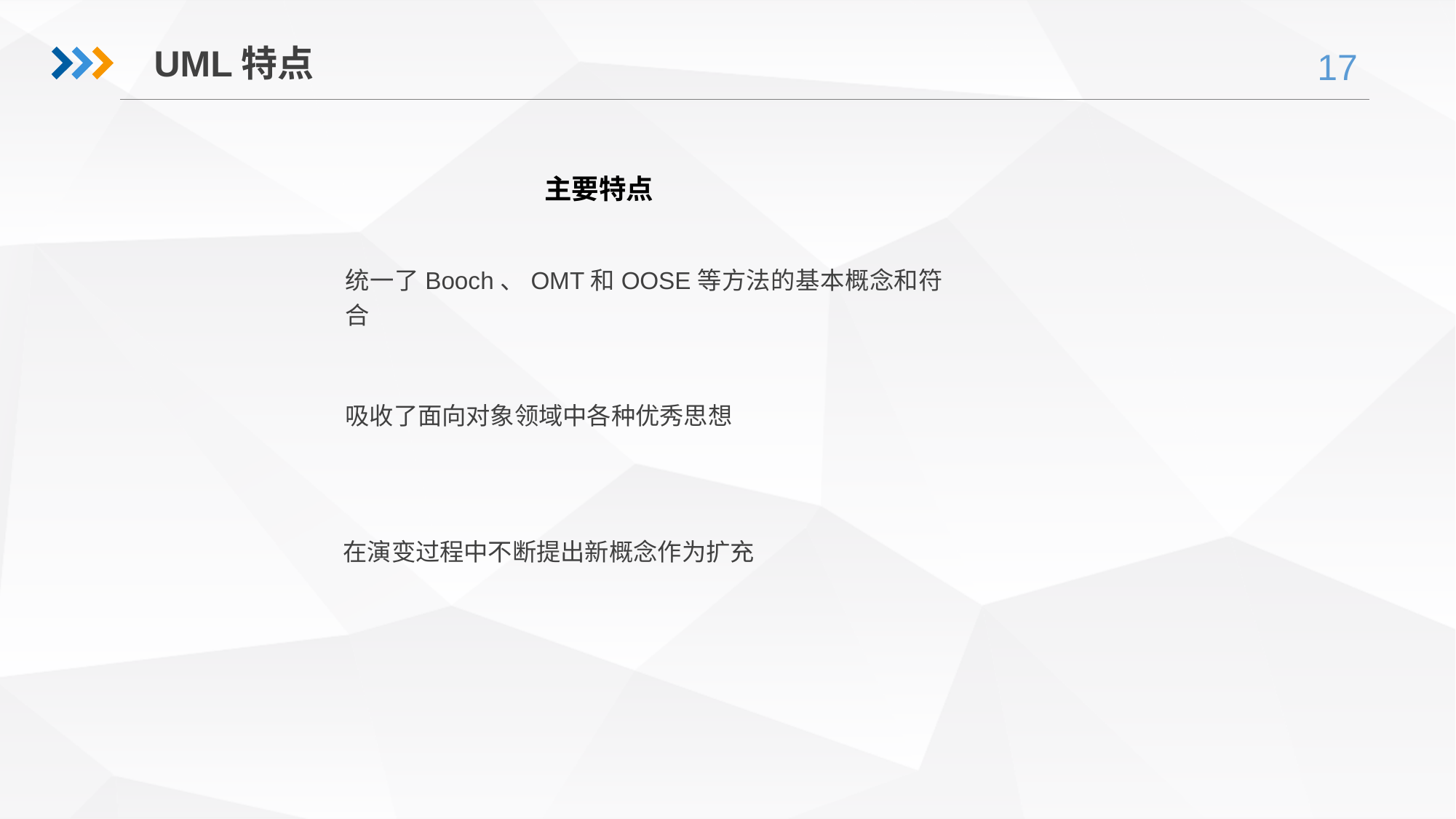

UML特点

主要特点

统一了Booch、OMT和OOSE等方法的基本概念和符合
吸收了面向对象领域中各种优秀思想
在演变过程中不断提出新概念作为扩充